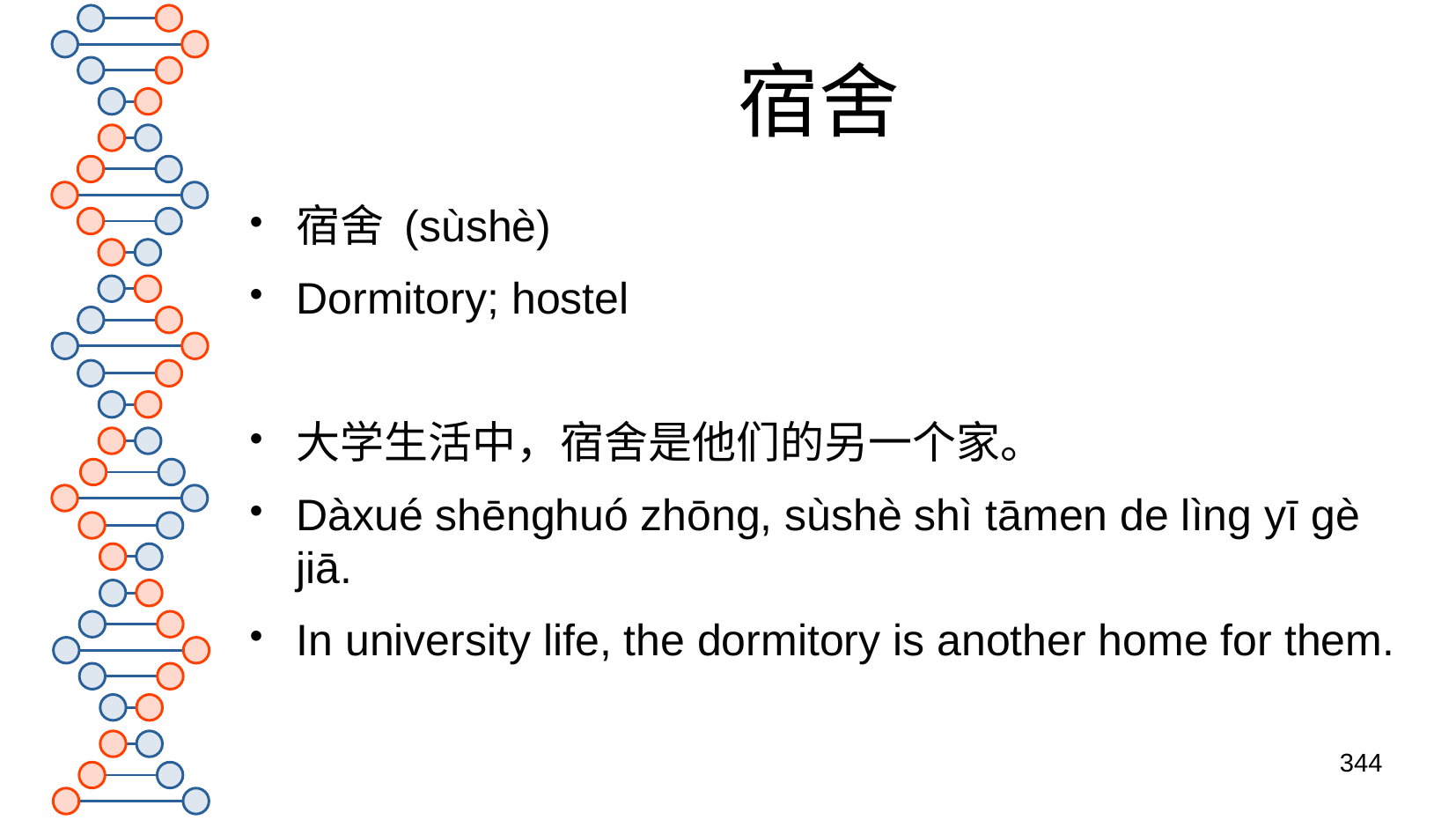

# 宿舍
宿舍 (sùshè)
Dormitory; hostel

大学生活中，宿舍是他们的另一个家。
Dàxué shēnghuó zhōng, sùshè shì tāmen de lìng yī gè jiā.
In university life, the dormitory is another home for them.

344